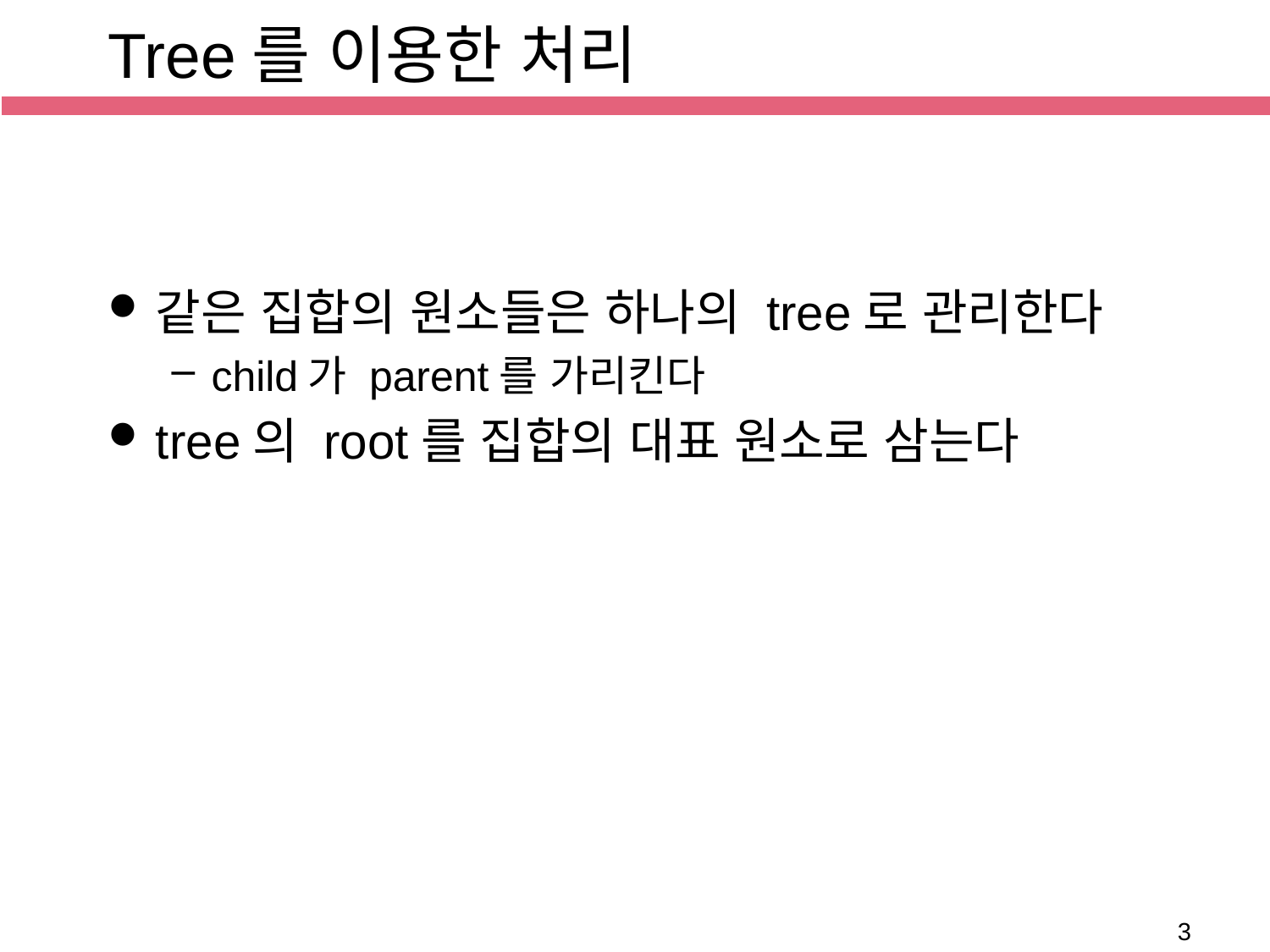

# Tree를 이용한 처리
같은 집합의 원소들은 하나의 tree로 관리한다
child가 parent를 가리킨다
tree의 root를 집합의 대표 원소로 삼는다